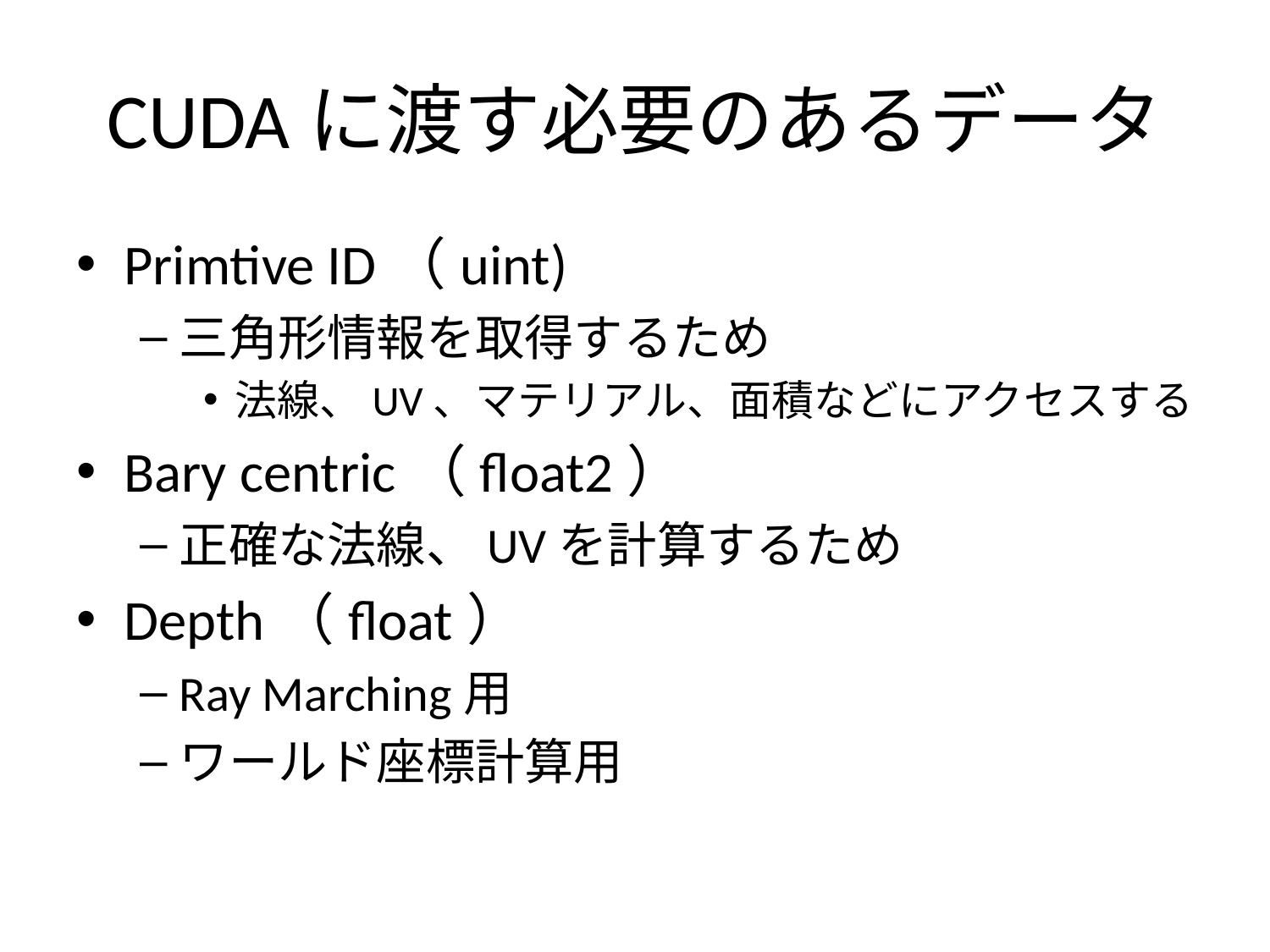

# CUDAに渡す必要のあるデータ
Primtive ID（uint)
三角形情報を取得するため
法線、UV、マテリアル、面積などにアクセスする
Bary centric（float2）
正確な法線、UVを計算するため
Depth（float）
Ray Marching用
ワールド座標計算用